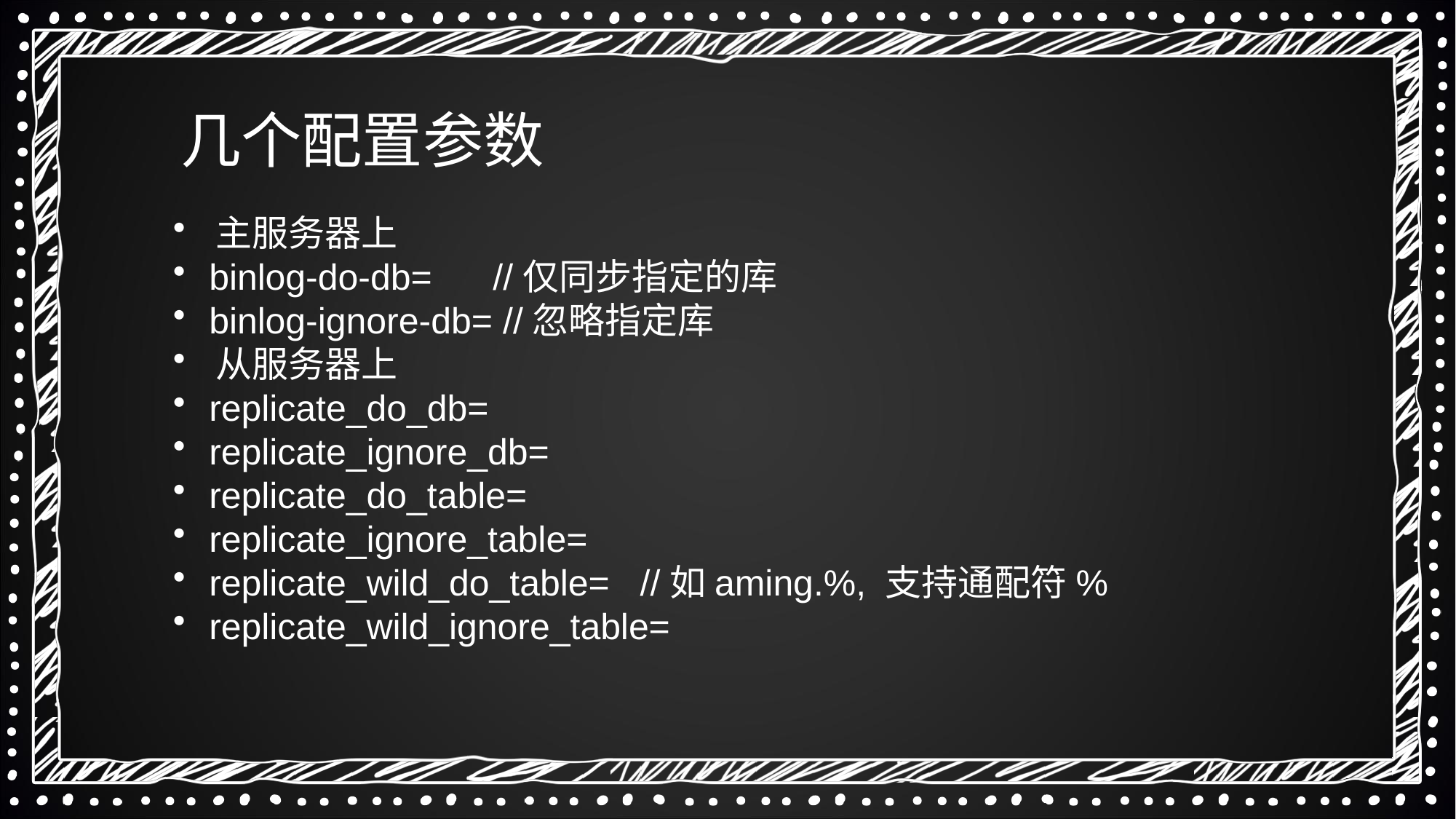

几个配置参数
 主服务器上
 binlog-do-db=      //仅同步指定的库
 binlog-ignore-db= //忽略指定库
 从服务器上
 replicate_do_db=
 replicate_ignore_db=
 replicate_do_table=
 replicate_ignore_table=
 replicate_wild_do_table=   //如aming.%, 支持通配符%
 replicate_wild_ignore_table=